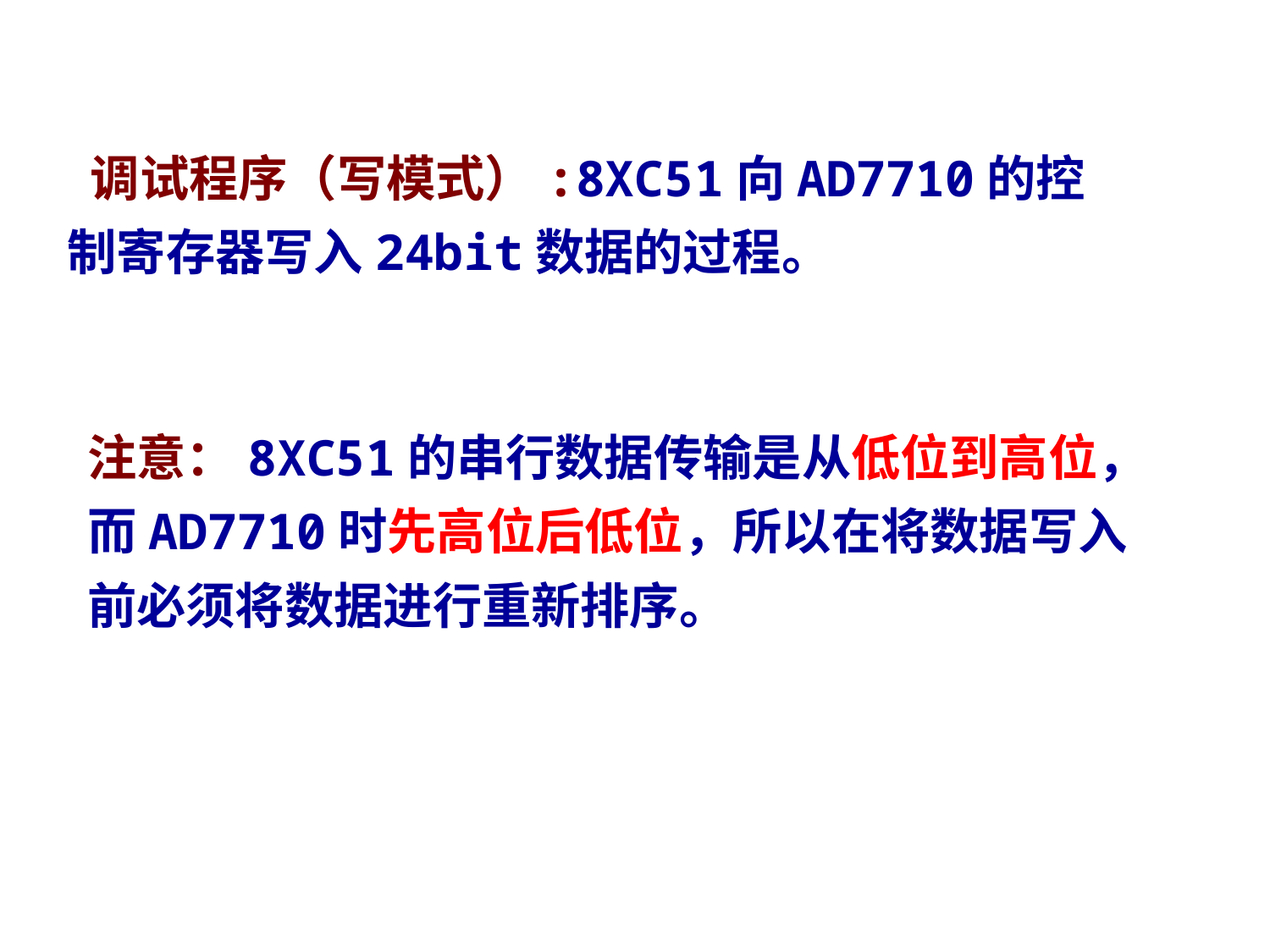

调试程序（写模式）:8XC51向AD7710的控制寄存器写入24bit数据的过程。
注意：8XC51的串行数据传输是从低位到高位，而AD7710时先高位后低位，所以在将数据写入前必须将数据进行重新排序。